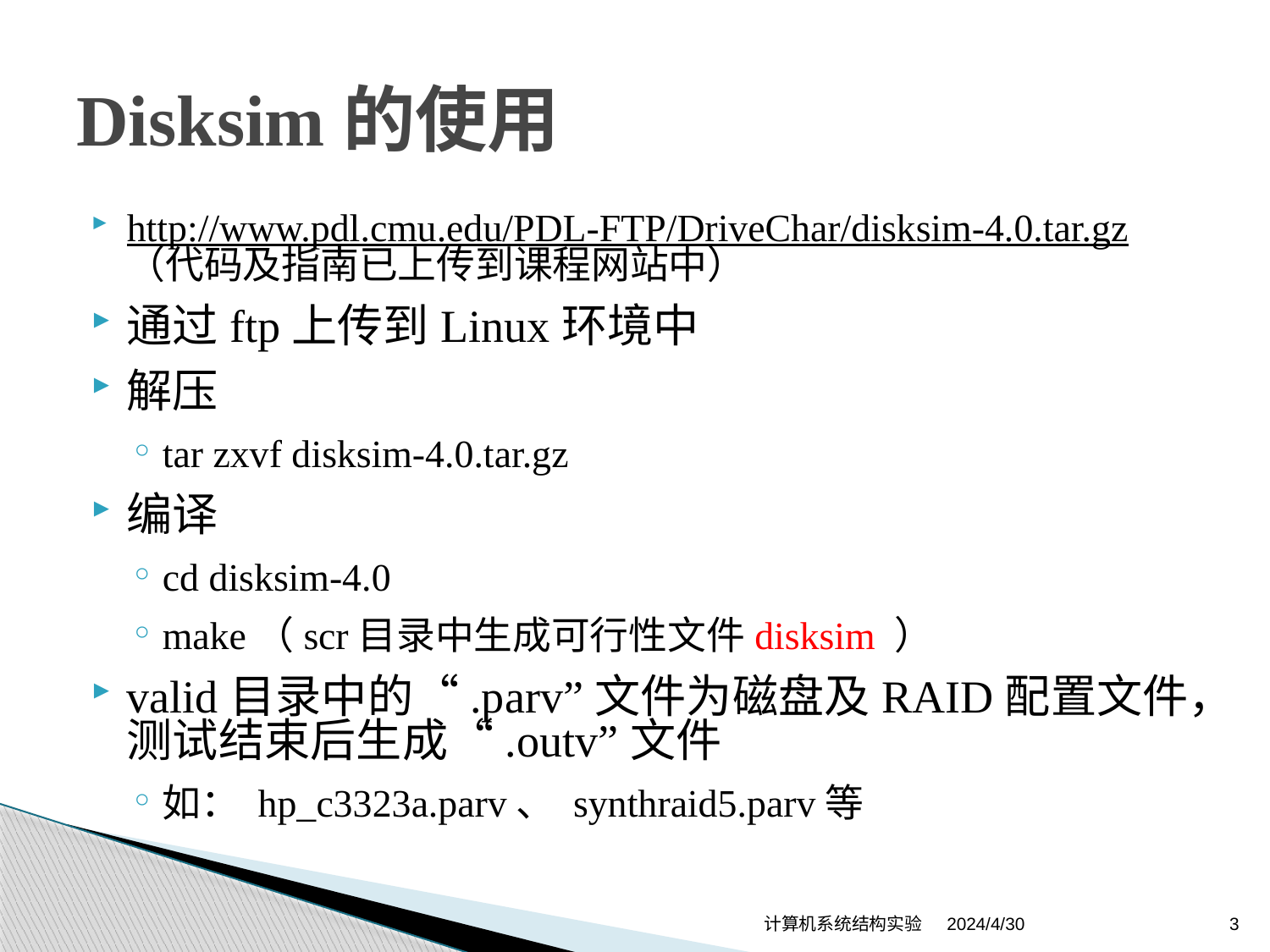

# Disksim的使用
http://www.pdl.cmu.edu/PDL-FTP/DriveChar/disksim-4.0.tar.gz（代码及指南已上传到课程网站中）
通过ftp上传到Linux环境中
解压
tar zxvf disksim-4.0.tar.gz
编译
cd disksim-4.0
make（scr目录中生成可行性文件disksim ）
valid目录中的“.parv”文件为磁盘及RAID配置文件，测试结束后生成“.outv”文件
如： hp_c3323a.parv、 synthraid5.parv等
计算机系统结构实验
2024/4/30
3